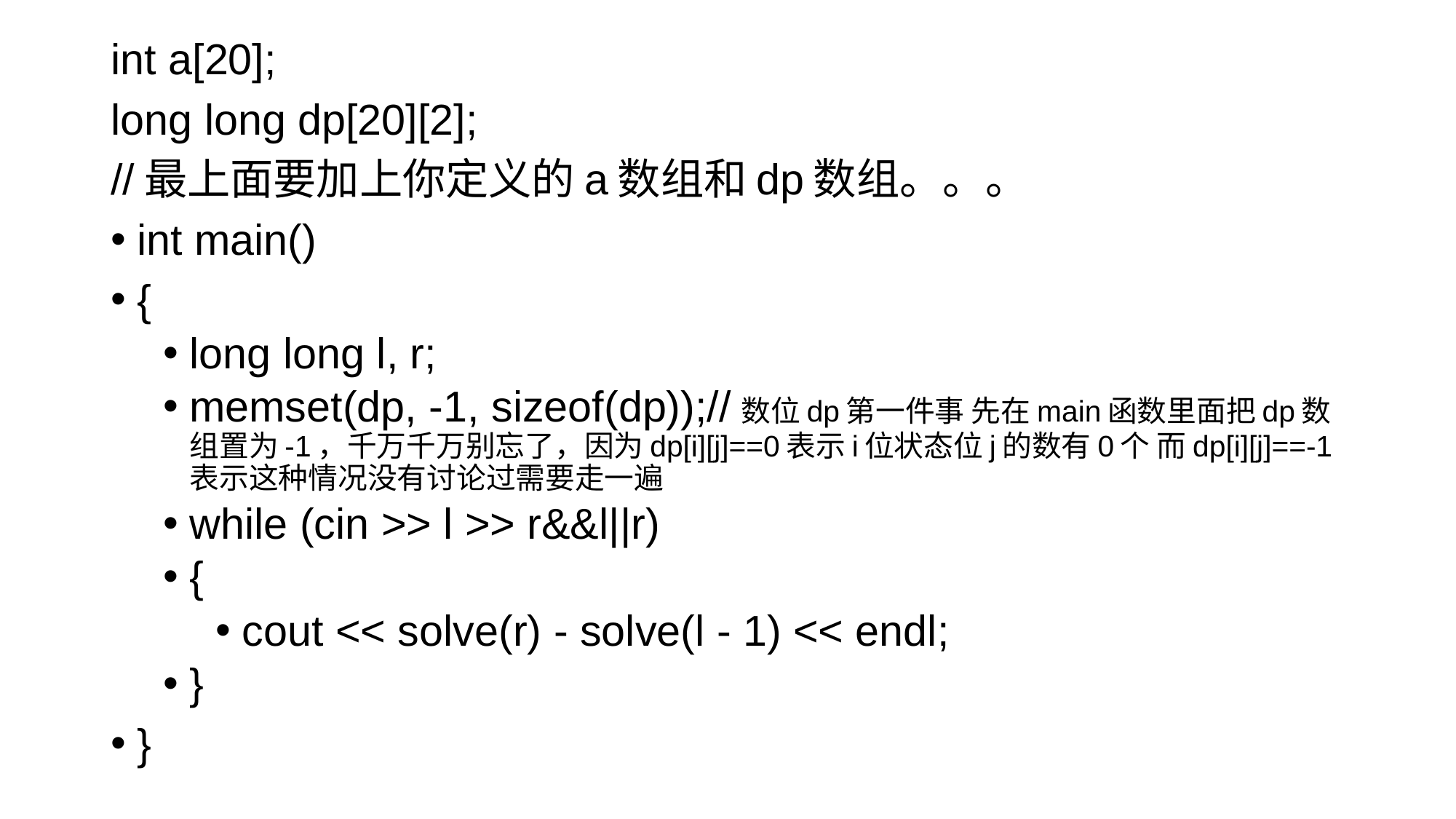

int a[20];
long long dp[20][2];
//最上面要加上你定义的a数组和dp数组。。。
int main()
{
long long l, r;
memset(dp, -1, sizeof(dp));//数位dp第一件事 先在main函数里面把dp数组置为-1，千万千万别忘了，因为dp[i][j]==0表示i位状态位j的数有0个 而dp[i][j]==-1表示这种情况没有讨论过需要走一遍
while (cin >> l >> r&&l||r)
{
cout << solve(r) - solve(l - 1) << endl;
}
}